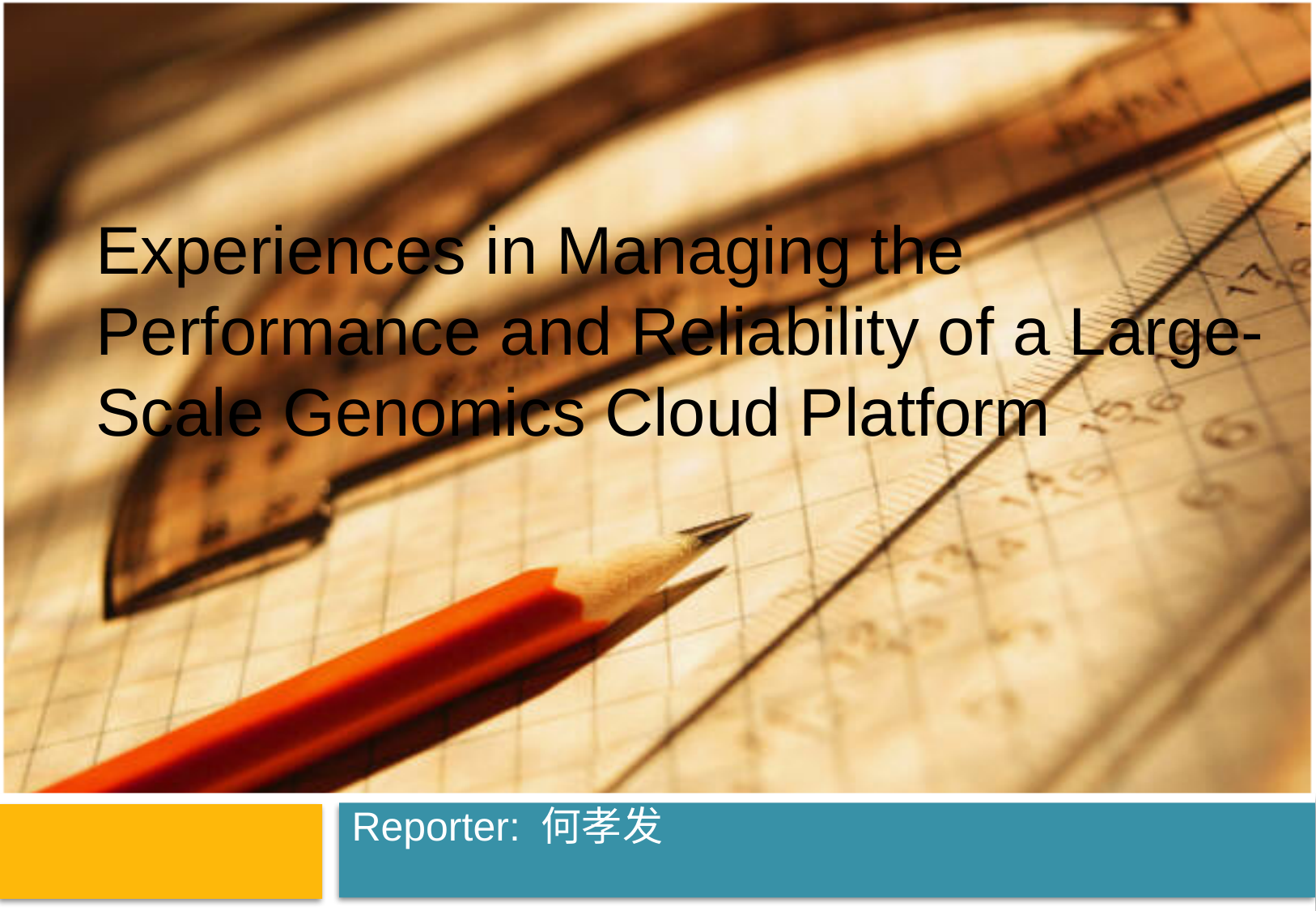

# Experiences in Managing the Performance and Reliability of a Large-Scale Genomics Cloud Platform
Reporter: 何孝发